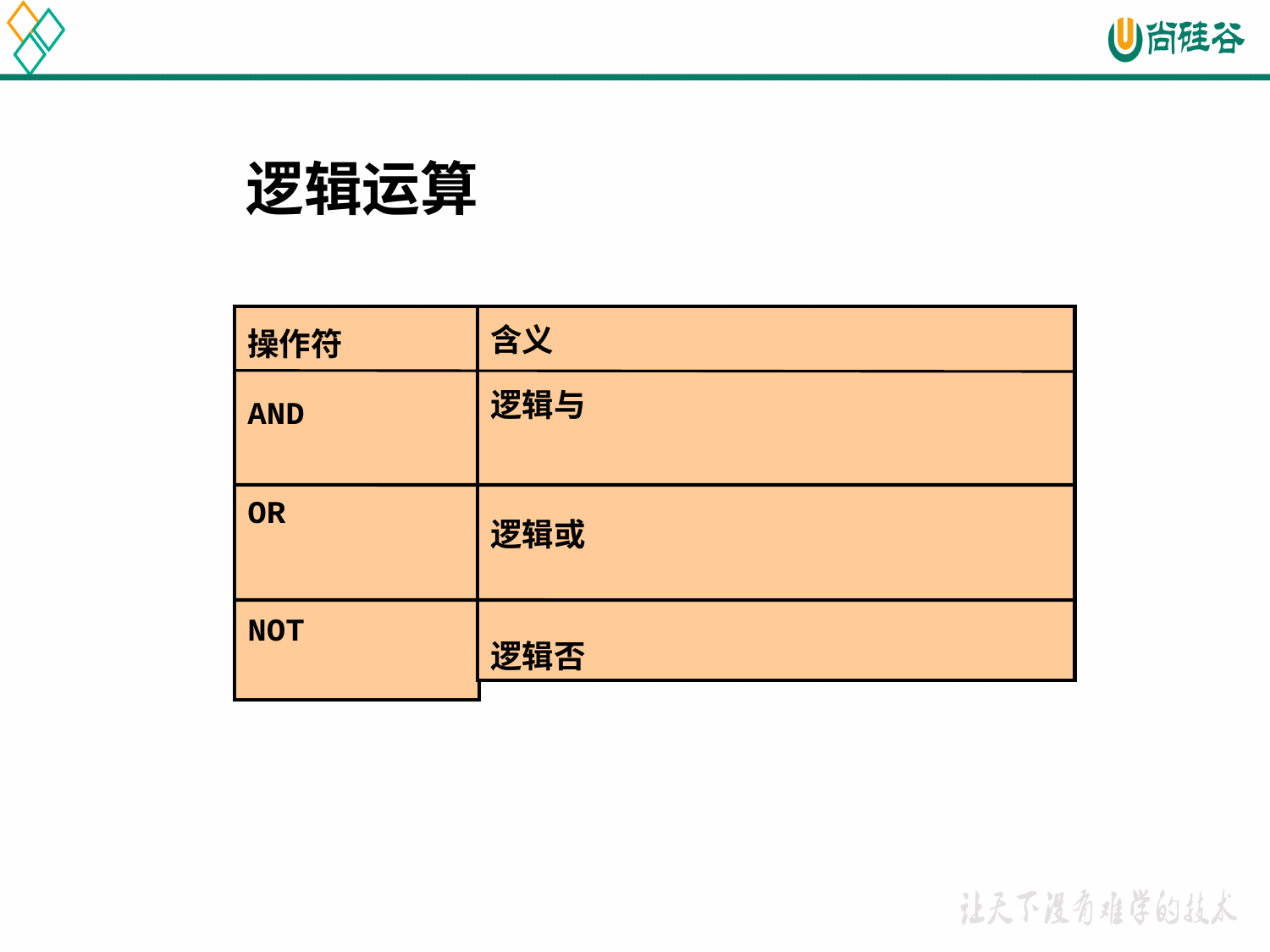

逻辑运算
操作符
AND
OR
NOT
含义
逻辑与

逻辑或

逻辑否